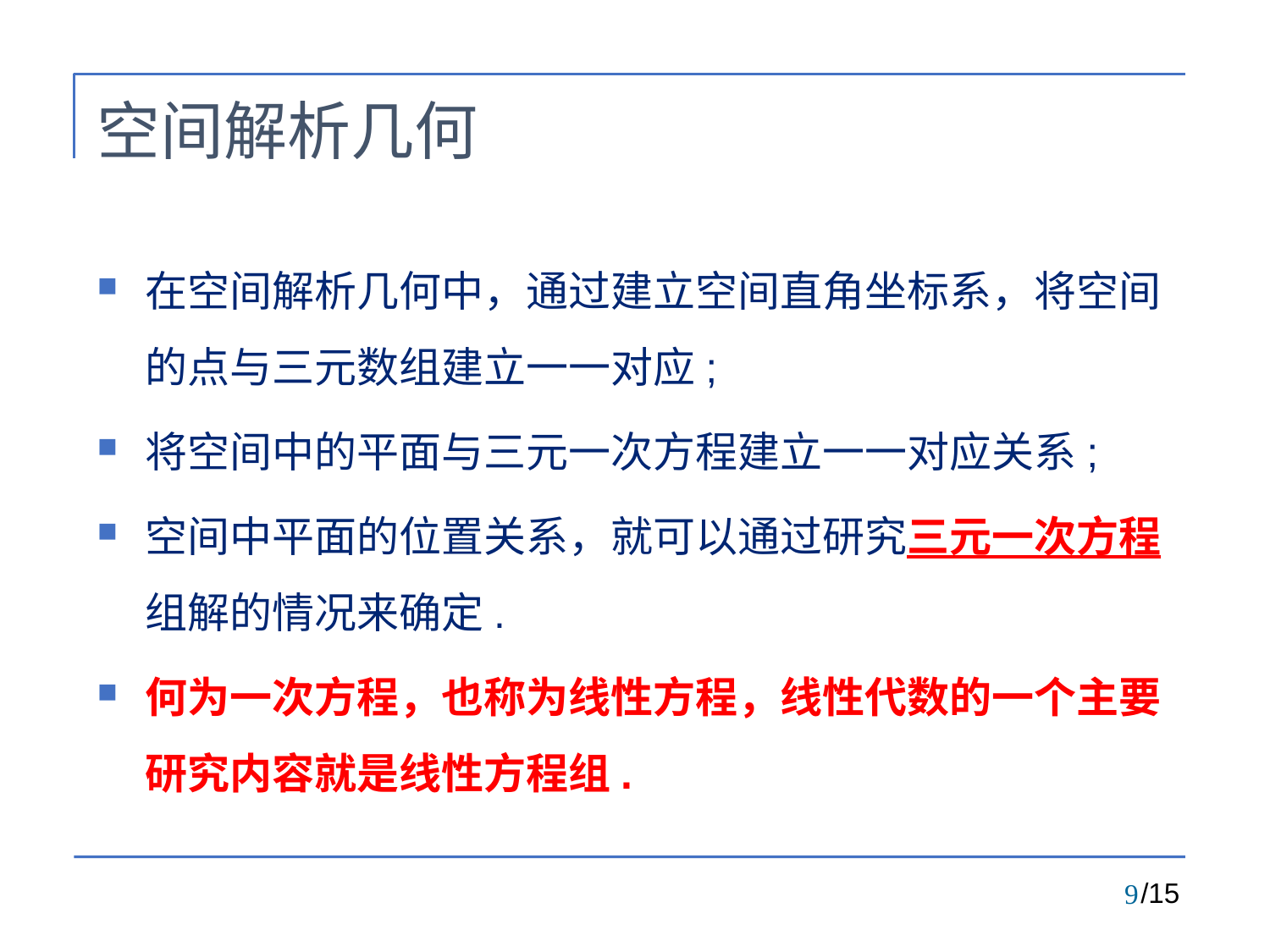

# 空间解析几何
在空间解析几何中，通过建立空间直角坐标系，将空间的点与三元数组建立一一对应;
将空间中的平面与三元一次方程建立一一对应关系;
空间中平面的位置关系，就可以通过研究三元一次方程组解的情况来确定.
何为一次方程，也称为线性方程，线性代数的一个主要研究内容就是线性方程组.
9